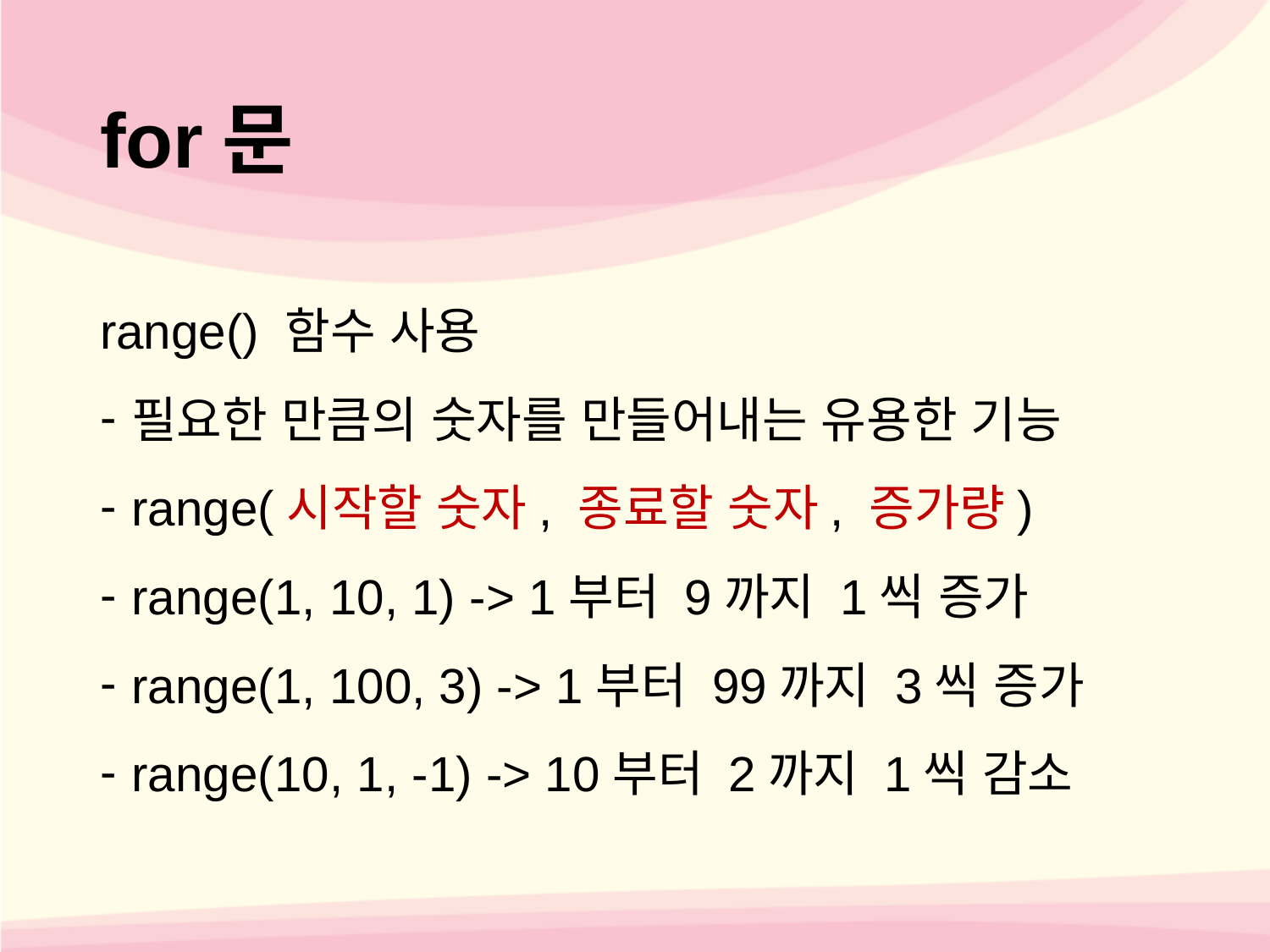

# for문
range() 함수 사용
필요한 만큼의 숫자를 만들어내는 유용한 기능
range(시작할 숫자, 종료할 숫자, 증가량)
range(1, 10, 1) -> 1부터 9까지 1씩 증가
range(1, 100, 3) -> 1부터 99까지 3씩 증가
range(10, 1, -1) -> 10부터 2까지 1씩 감소